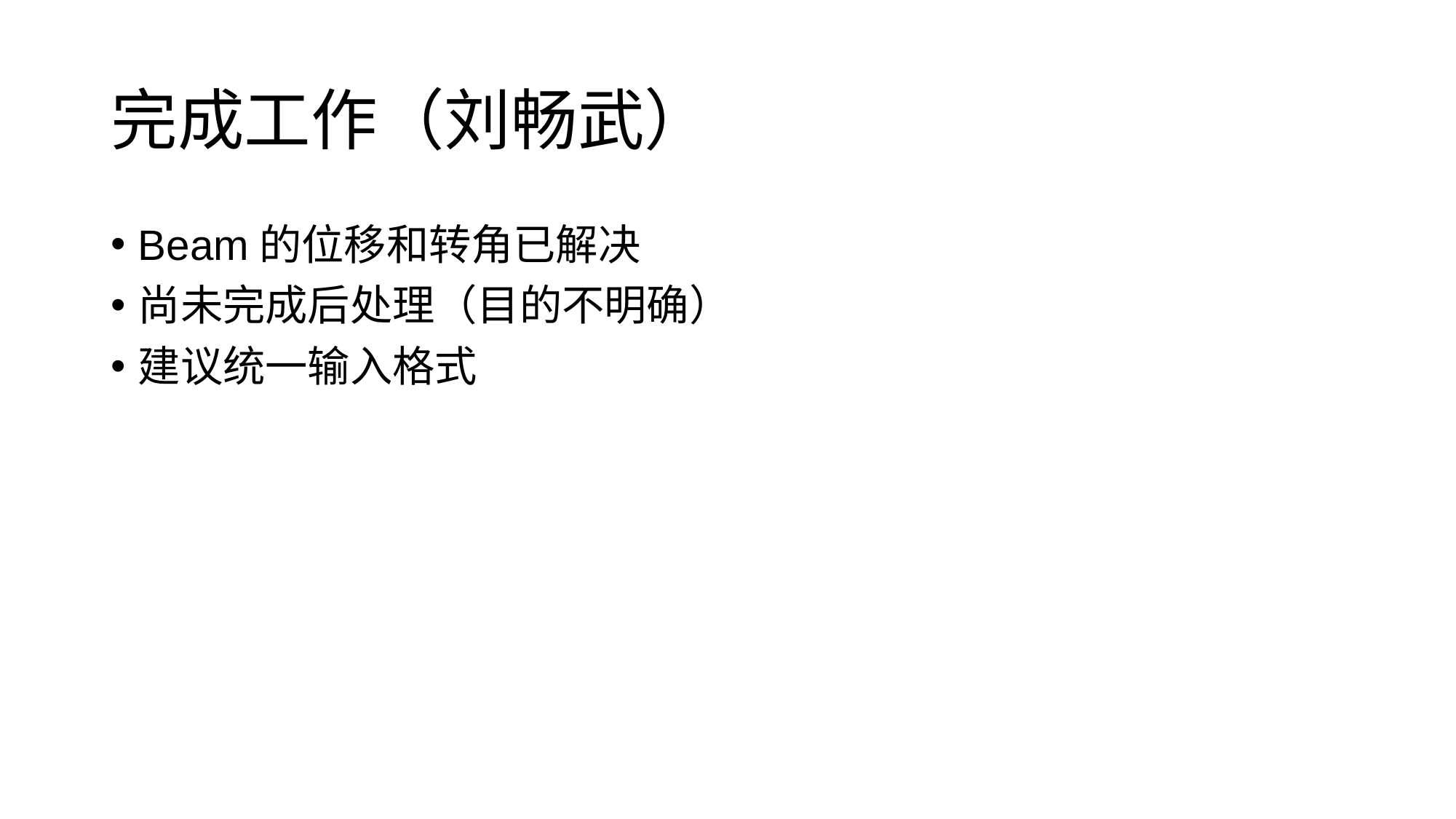

# 完成工作（刘畅武）
Beam的位移和转角已解决
尚未完成后处理（目的不明确）
建议统一输入格式